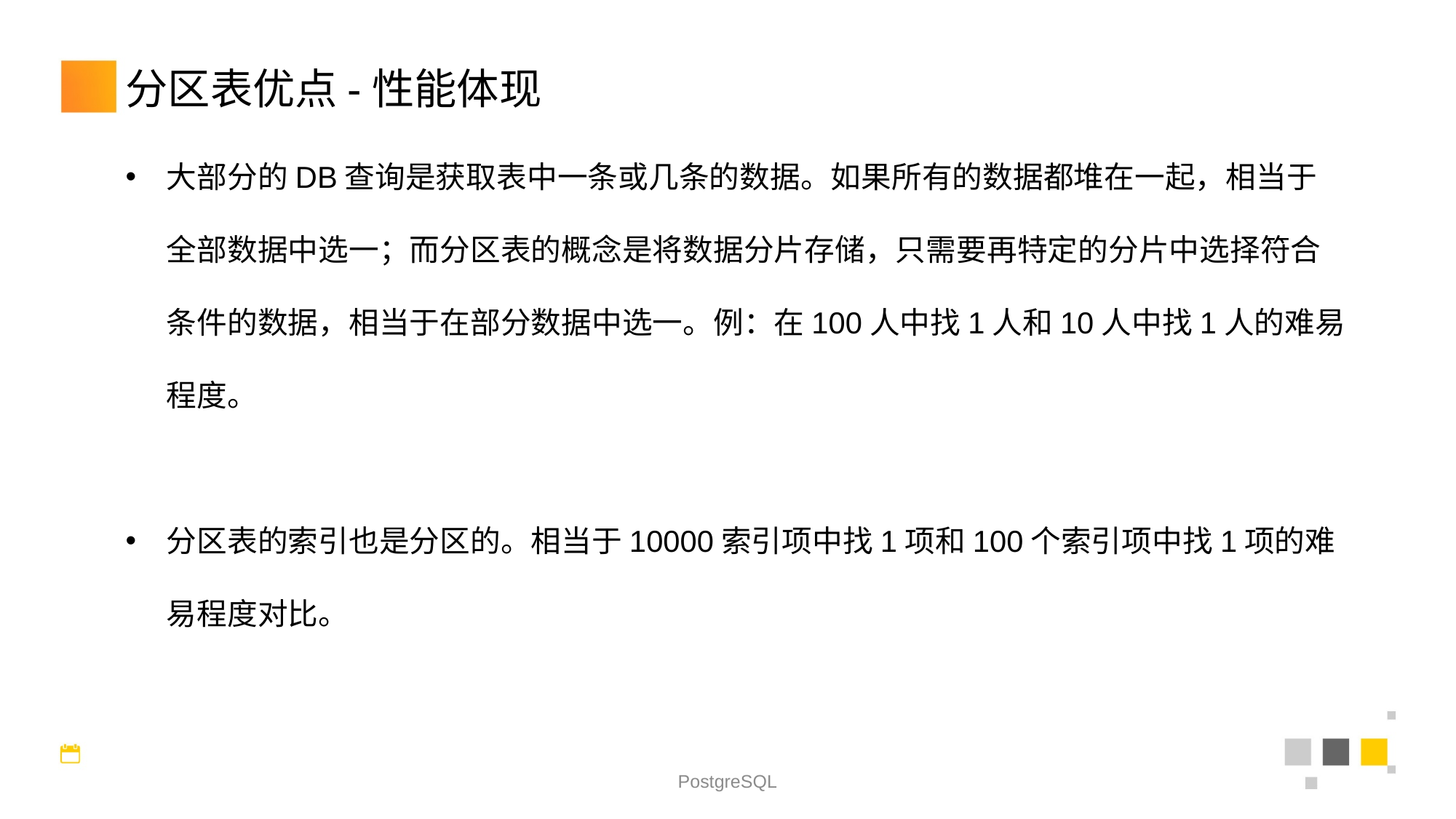

分区表优点-性能体现
大部分的DB查询是获取表中一条或几条的数据。如果所有的数据都堆在一起，相当于全部数据中选一；而分区表的概念是将数据分片存储，只需要再特定的分片中选择符合条件的数据，相当于在部分数据中选一。例：在100人中找1人和10人中找1人的难易程度。

分区表的索引也是分区的。相当于10000索引项中找1项和100个索引项中找1项的难易程度对比。

PostgreSQL
10